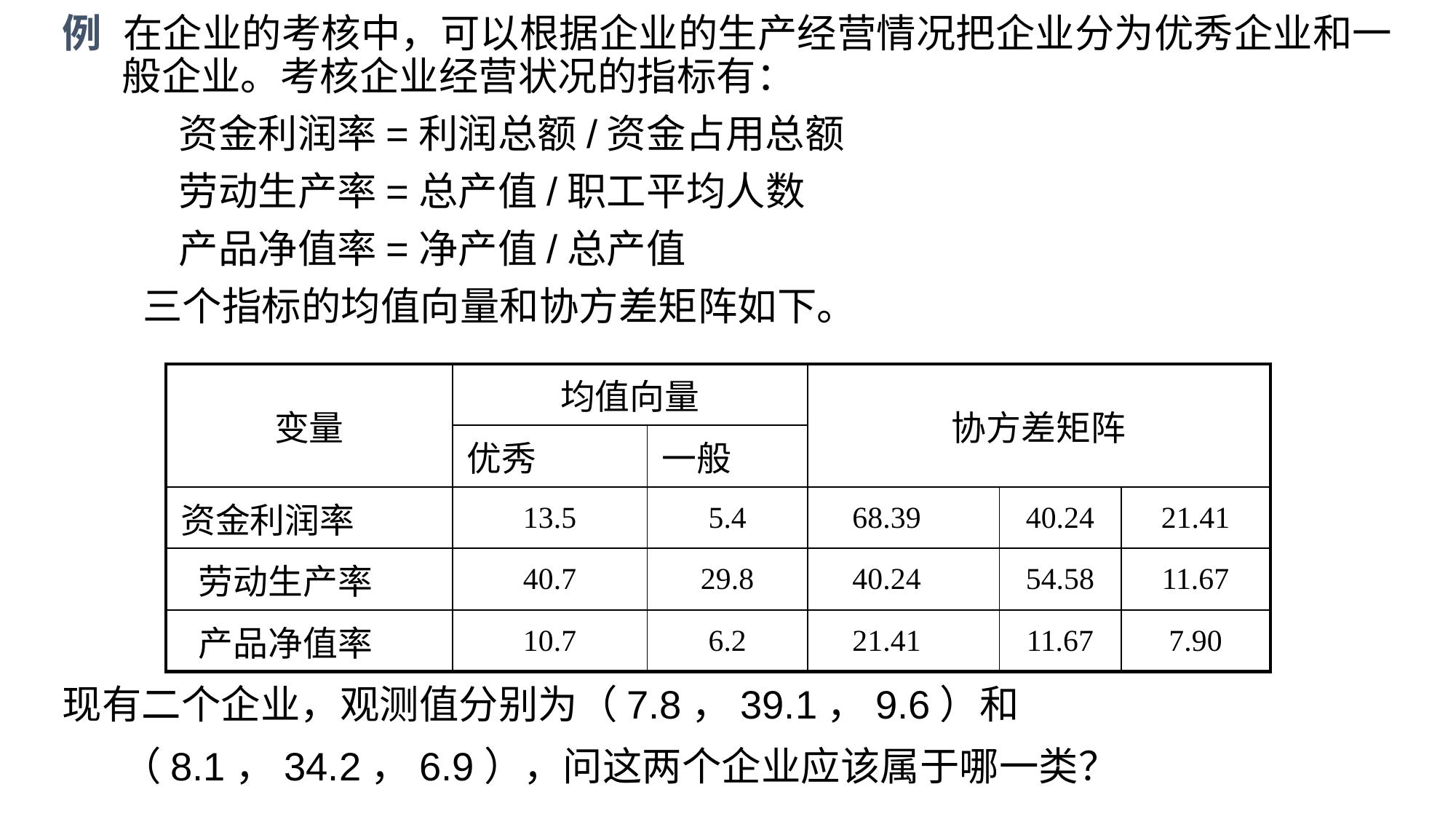

例   在企业的考核中，可以根据企业的生产经营情况把企业分为优秀企业和一般企业。考核企业经营状况的指标有：
            资金利润率=利润总额/资金占用总额
            劳动生产率=总产值/职工平均人数
            产品净值率=净产值/总产值
        三个指标的均值向量和协方差矩阵如下。

现有二个企业，观测值分别为（7.8，39.1，9.6）和（8.1，34.2，6.9），问这两个企业应该属于哪一类？
| 变量 | 均值向量 |  | 协方差矩阵 |  |  |  |
| --- | --- | --- | --- | --- | --- | --- |
|  | 优秀 | 一般 |  |  |  |  |
| 资金利润率 | 13.5 | 5.4 | 68.39 |  | 40.24 | 21.41 |
| 劳动生产率 | 40.7 | 29.8 | 40.24 |  | 54.58 | 11.67 |
| 产品净值率 | 10.7 | 6.2 | 21.41 |  | 11.67 | 7.90 |